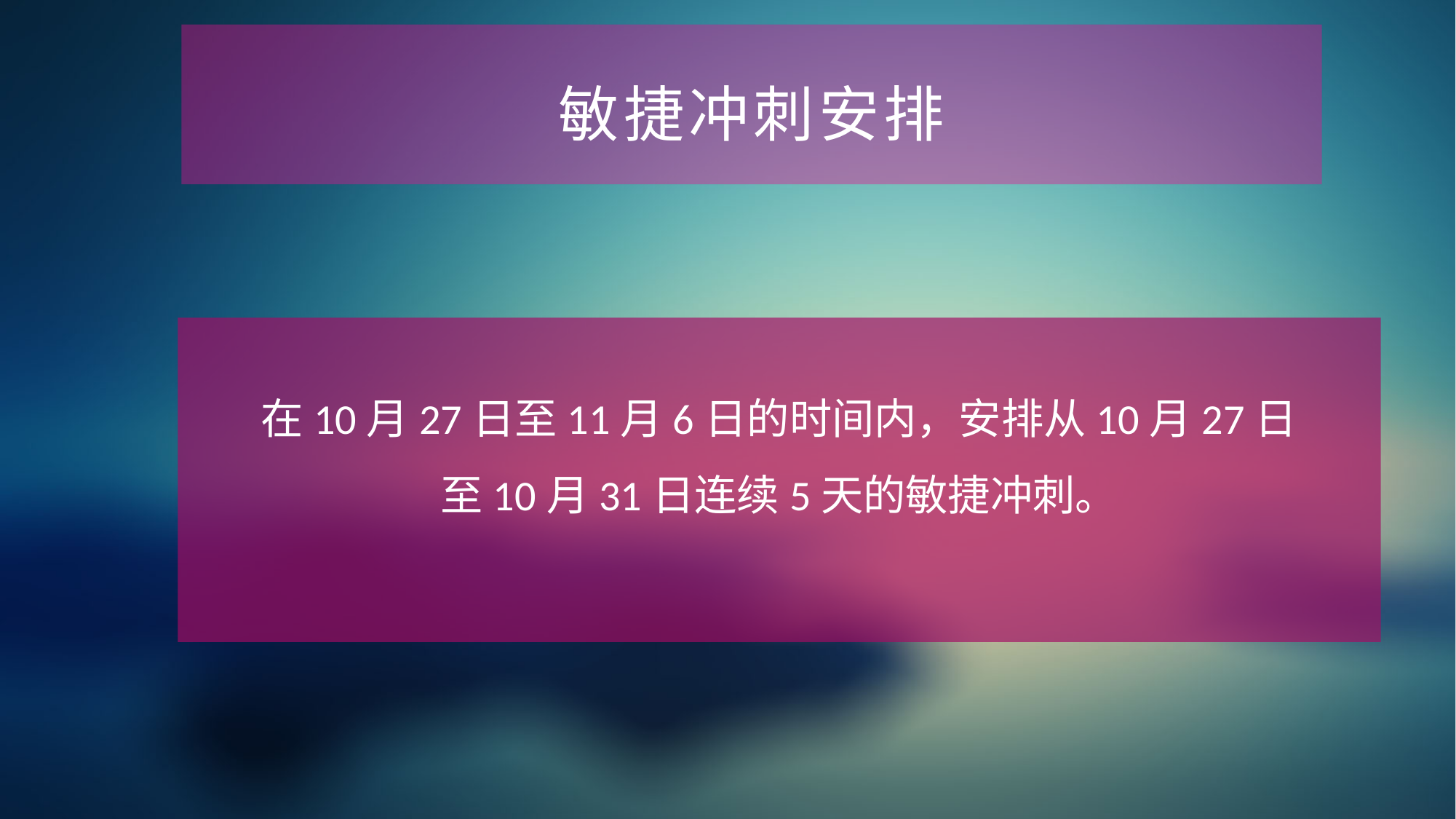

敏捷冲刺安排

在10月27日至11月6日的时间内，安排从10月27日
至10月31日连续5天的敏捷冲刺。